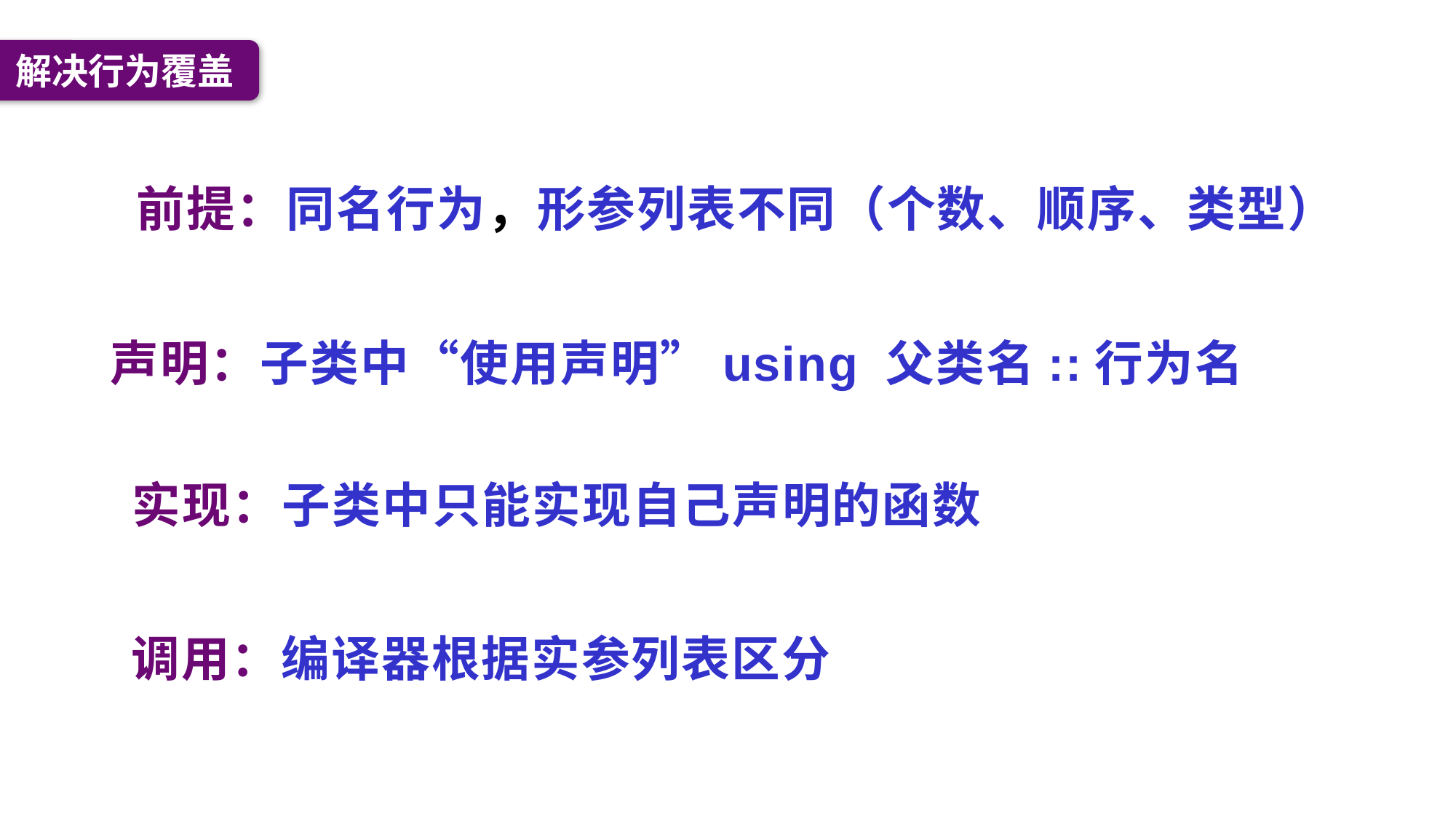

解决行为覆盖
前提：同名行为，形参列表不同（个数、顺序、类型）
声明：子类中“使用声明”using 父类名::行为名
实现：子类中只能实现自己声明的函数
调用：编译器根据实参列表区分
16